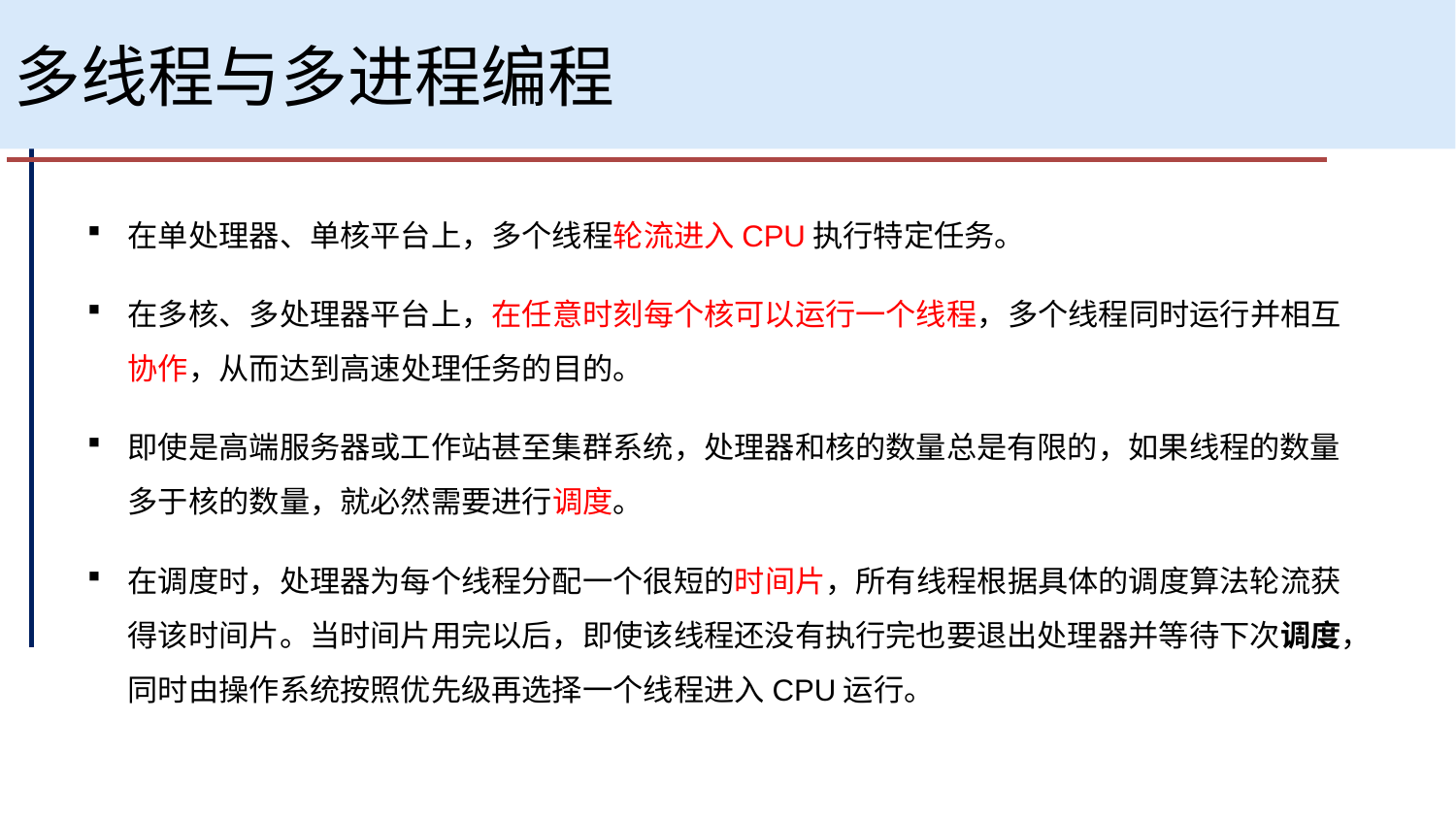

# 多线程与多进程编程
在单处理器、单核平台上，多个线程轮流进入CPU执行特定任务。
在多核、多处理器平台上，在任意时刻每个核可以运行一个线程，多个线程同时运行并相互协作，从而达到高速处理任务的目的。
即使是高端服务器或工作站甚至集群系统，处理器和核的数量总是有限的，如果线程的数量多于核的数量，就必然需要进行调度。
在调度时，处理器为每个线程分配一个很短的时间片，所有线程根据具体的调度算法轮流获得该时间片。当时间片用完以后，即使该线程还没有执行完也要退出处理器并等待下次调度，同时由操作系统按照优先级再选择一个线程进入CPU运行。